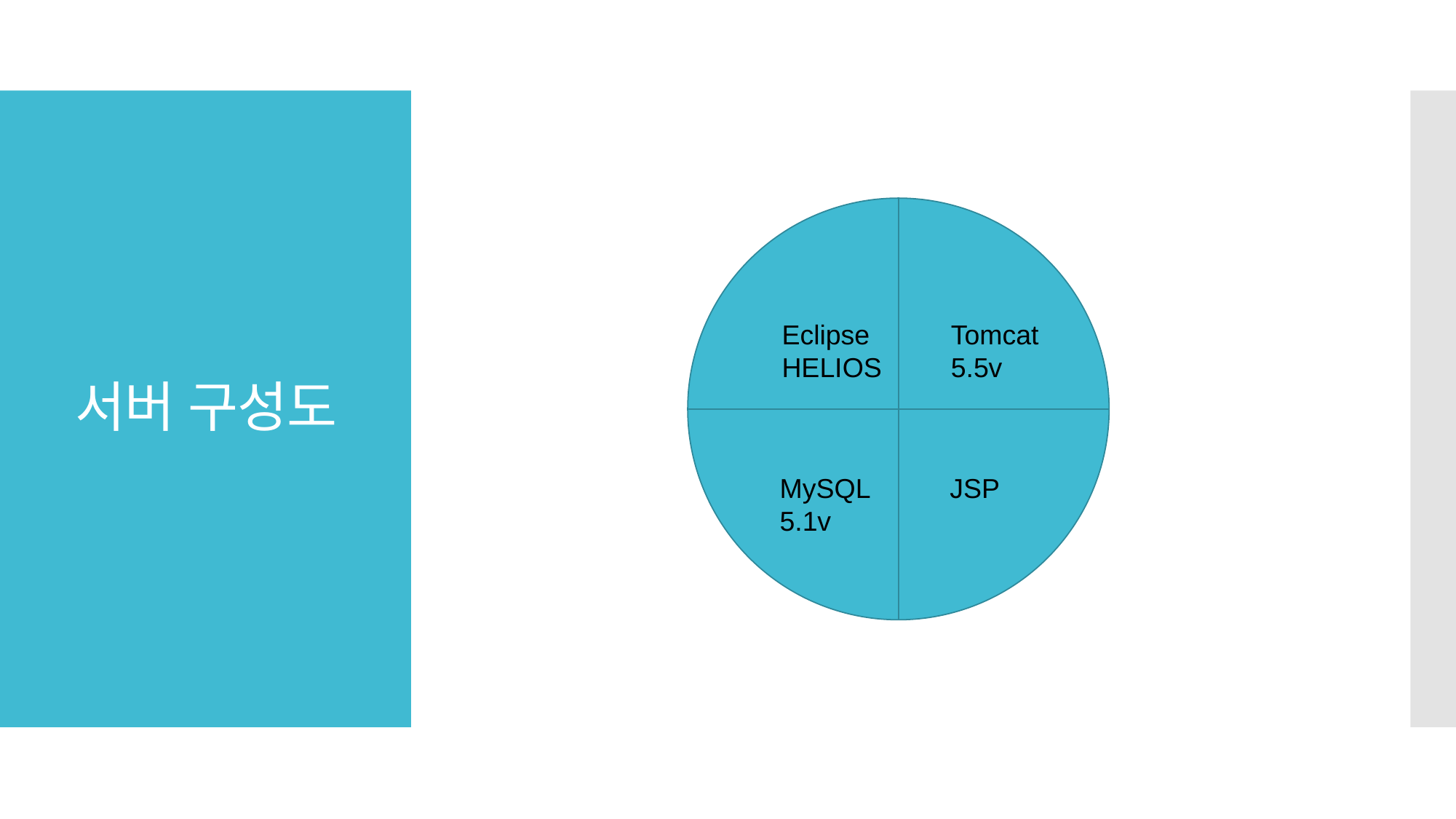

# 서버 구성도

Eclipse HELIOS
Tomcat 5.5v
MySQL 5.1v
JSP